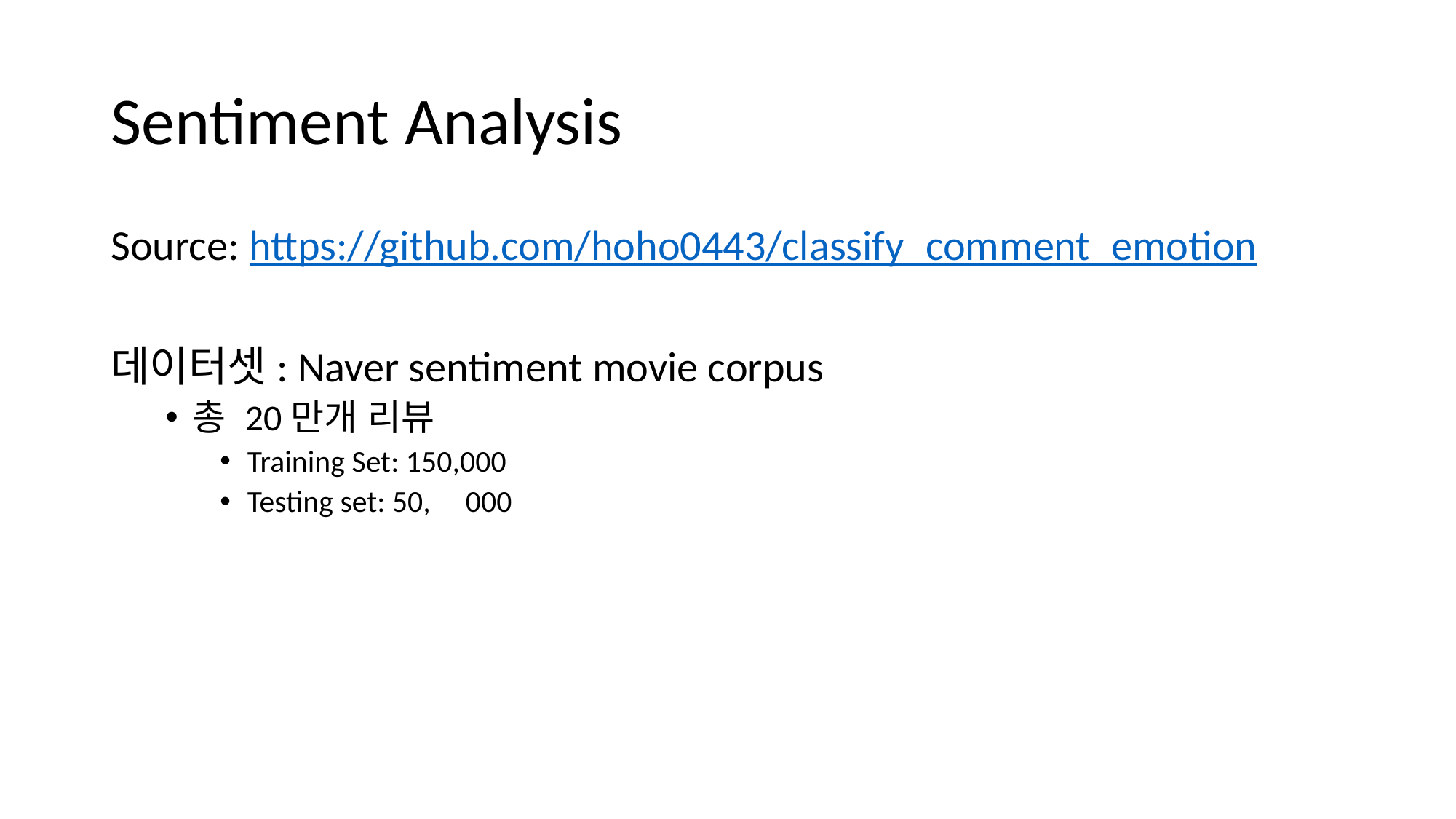

# Sentiment Analysis
Source: https://github.com/hoho0443/classify_comment_emotion

데이터셋: Naver sentiment movie corpus
총 20만개 리뷰
Training Set: 150,000
Testing set: 50,	000